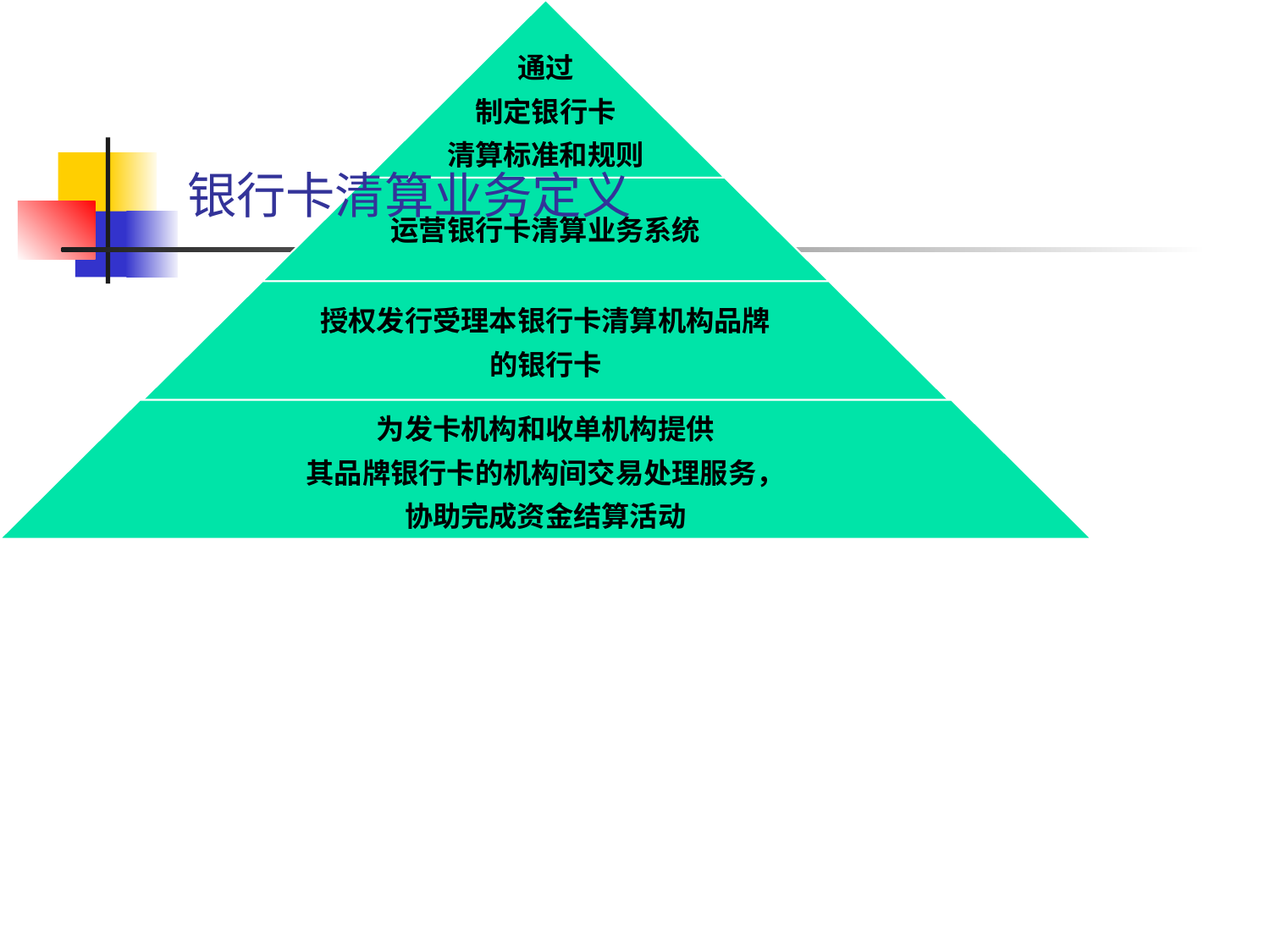

银行卡清算业务定义

通过
制定银行卡
清算标准和规则
运营银行卡清算业务系统
授权发行受理本银行卡清算机构品牌
的银行卡
为发卡机构和收单机构提供
其品牌银行卡的机构间交易处理服务，
协助完成资金结算活动